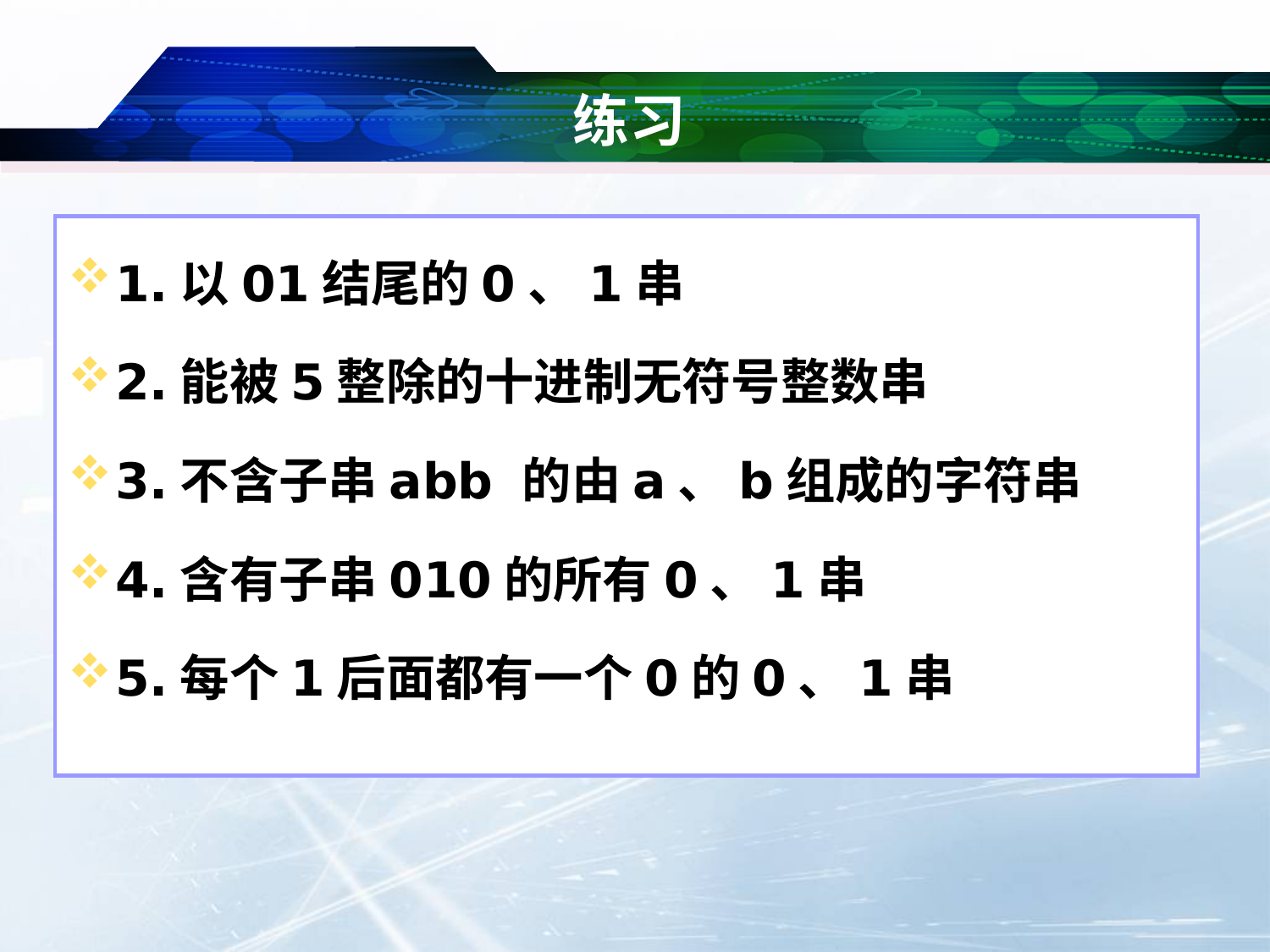

# 练习
1.以01结尾的0、1串
2.能被5整除的十进制无符号整数串
3.不含子串abb 的由a、b组成的字符串
4.含有子串010的所有0、1串
5.每个1后面都有一个0的0、1串